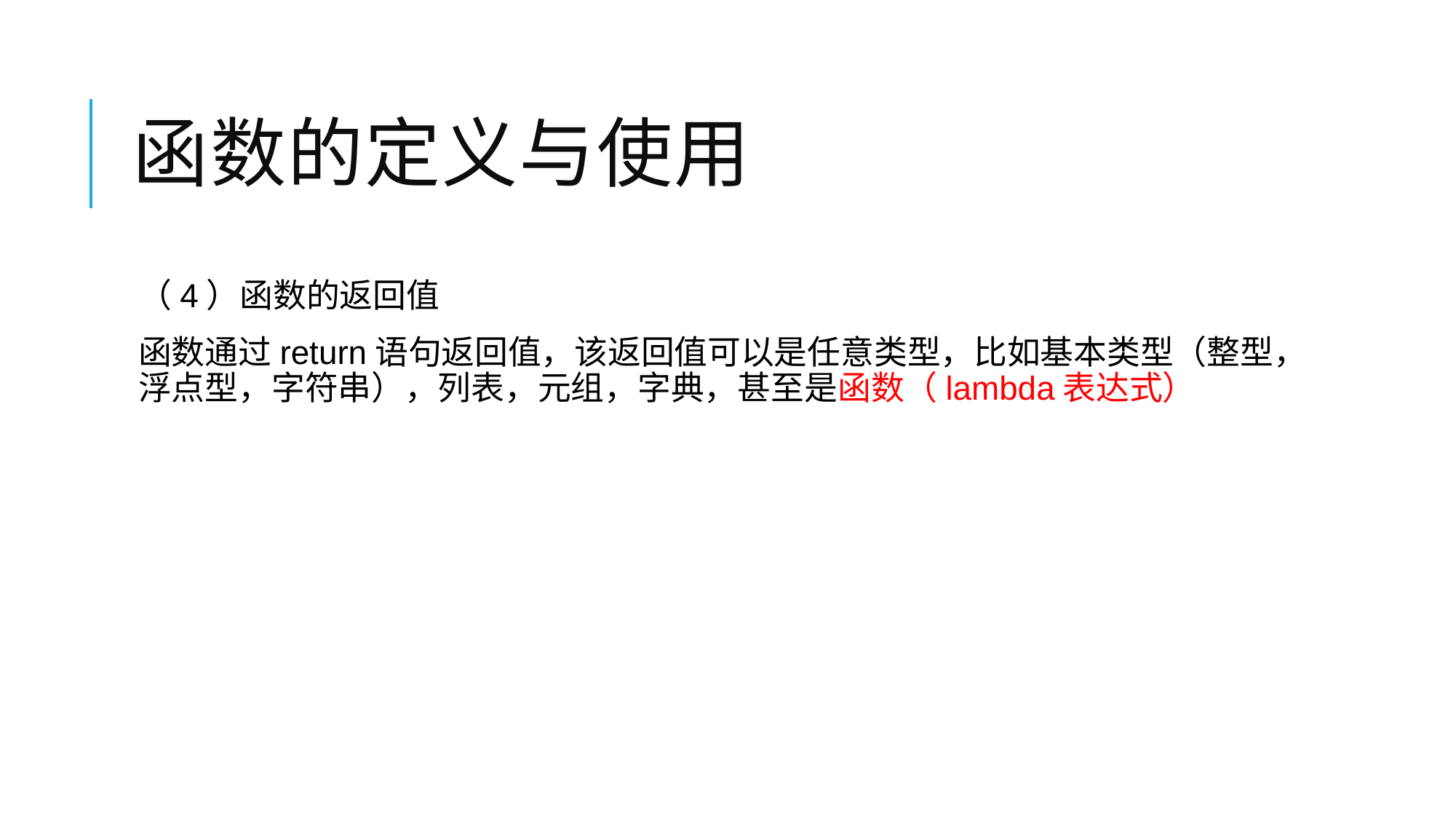

# 函数的定义与使用
（4）函数的返回值
函数通过return语句返回值，该返回值可以是任意类型，比如基本类型（整型，浮点型，字符串），列表，元组，字典，甚至是函数（lambda表达式）